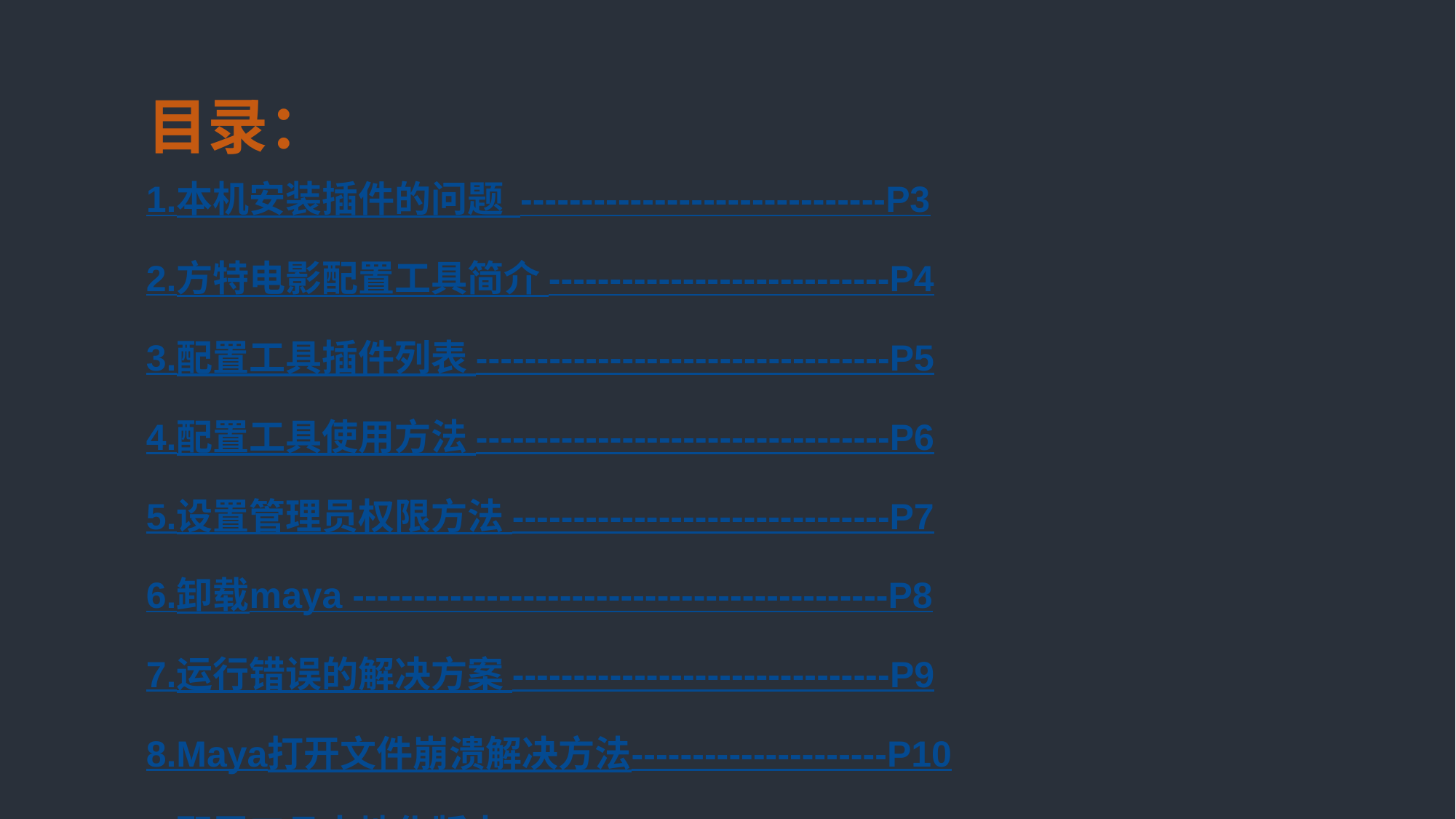

目录：
1.本机安装插件的问题  ------------------------------P3
2.方特电影配置工具简介 ----------------------------P4
3.配置工具插件列表 ----------------------------------P5
4.配置工具使用方法 ----------------------------------P6
5.设置管理员权限方法 -------------------------------P7
6.卸载maya --------------------------------------------P8
7.运行错误的解决方案 -------------------------------P9
8.Maya打开文件崩溃解决方法---------------------P10
9.配置工具本地化版本-------------------------------P11
10.本地化与服务器配置版本对比------------------P12